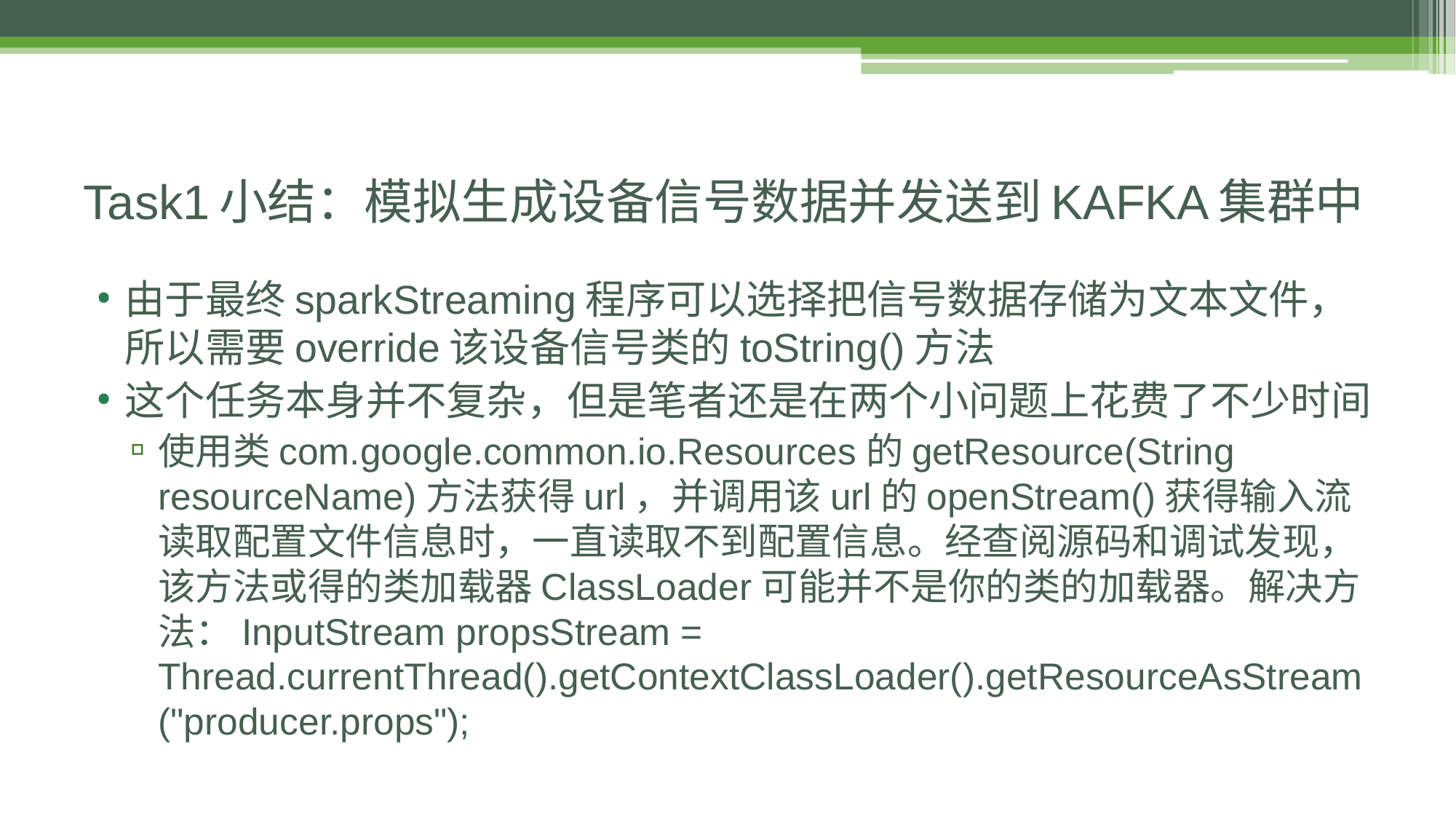

# Task1小结：模拟生成设备信号数据并发送到KAFKA集群中
由于最终sparkStreaming程序可以选择把信号数据存储为文本文件，所以需要override该设备信号类的toString()方法
这个任务本身并不复杂，但是笔者还是在两个小问题上花费了不少时间
使用类com.google.common.io.Resources的getResource(String resourceName)方法获得url，并调用该url的openStream()获得输入流读取配置文件信息时，一直读取不到配置信息。经查阅源码和调试发现，该方法或得的类加载器ClassLoader可能并不是你的类的加载器。解决方法：InputStream propsStream = Thread.currentThread().getContextClassLoader().getResourceAsStream("producer.props");